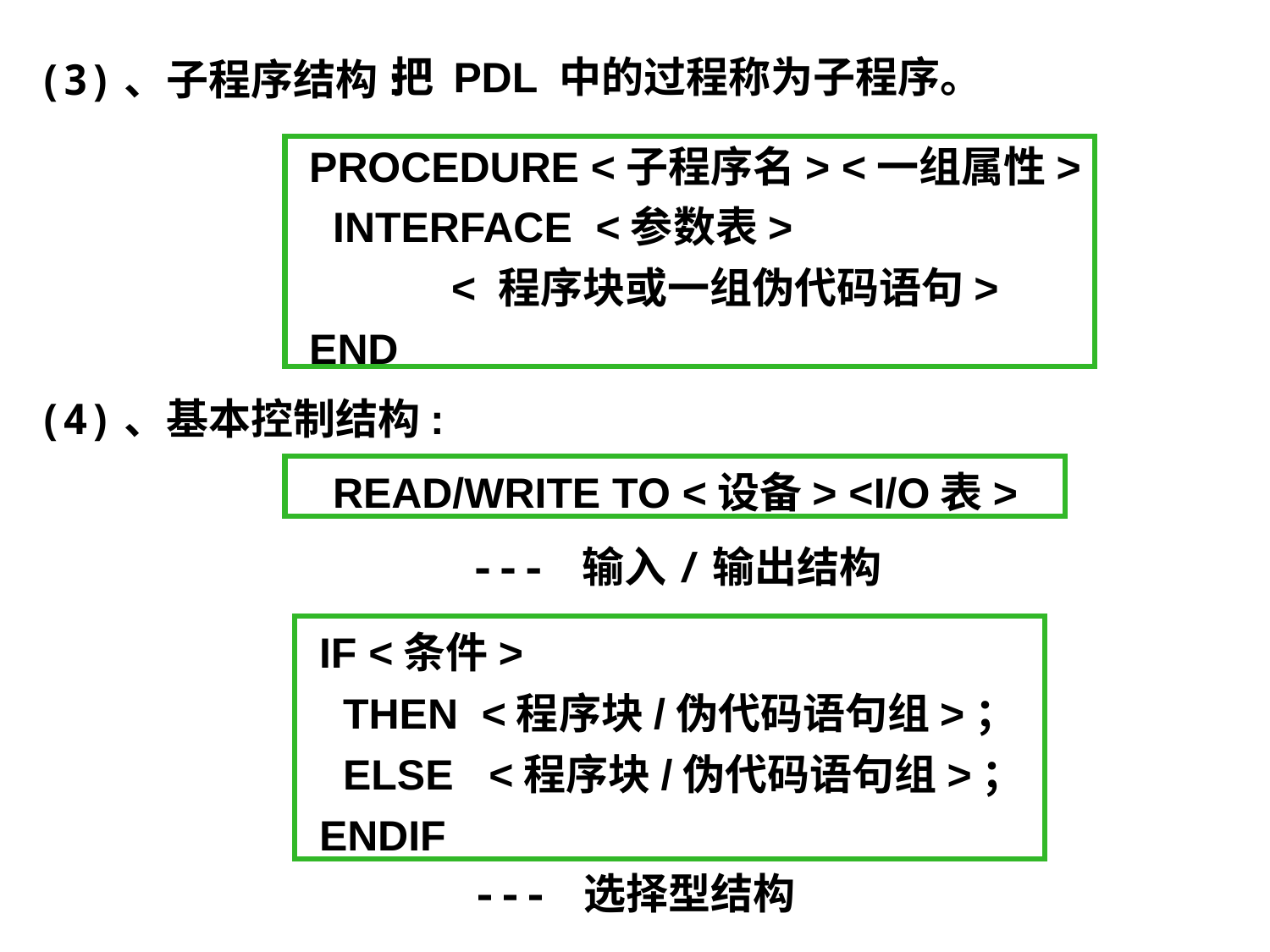

把 PDL 中的过程称为子程序。
(3)、子程序结构:
 PROCEDURE <子程序名> <一组属性>
   INTERFACE  <参数表>
             < 程序块或一组伪代码语句>
 END
(4)、基本控制结构:
   READ/WRITE TO <设备> <I/O表>
 --- 输入/输出结构
 IF <条件>
   THEN  <程序块/伪代码语句组>；
   ELSE   <程序块/伪代码语句组>；
 ENDIF
 --- 选择型结构